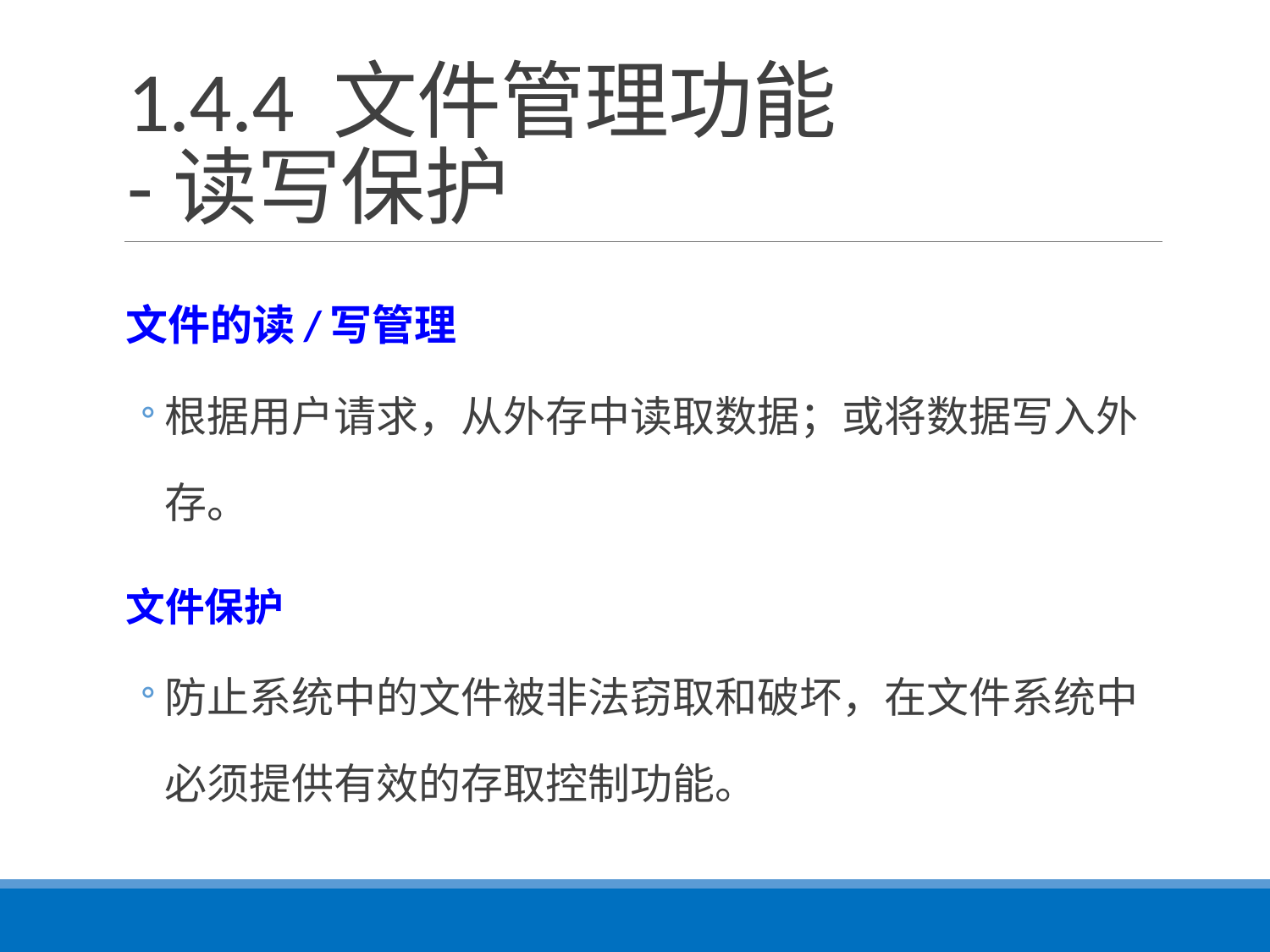

# 1.4.4 文件管理功能 -读写保护
文件的读/写管理
根据用户请求，从外存中读取数据；或将数据写入外存。
文件保护
防止系统中的文件被非法窃取和破坏，在文件系统中必须提供有效的存取控制功能。